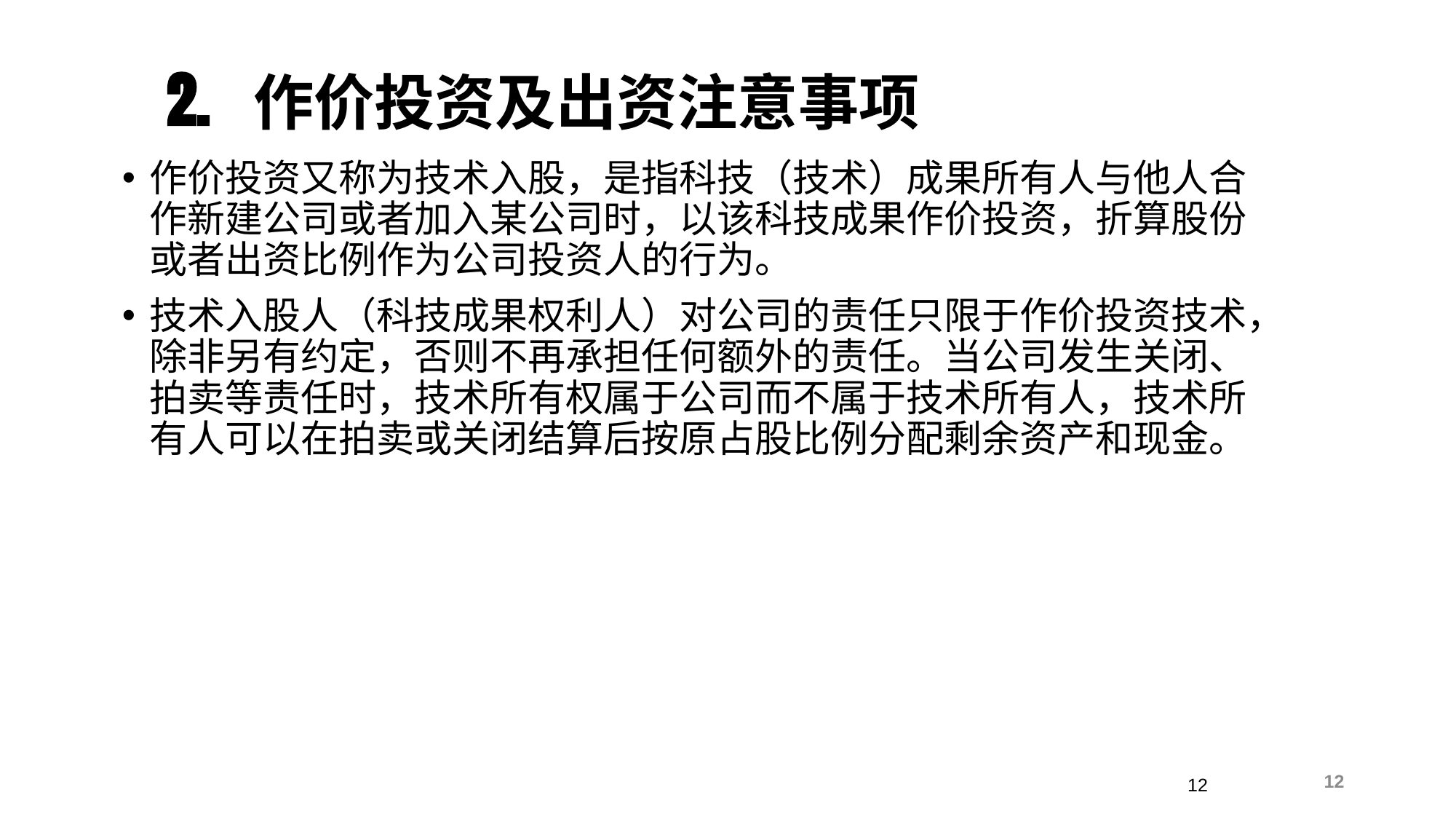

2.  作价投资及出资注意事项
作价投资又称为技术入股，是指科技（技术）成果所有人与他人合作新建公司或者加入某公司时，以该科技成果作价投资，折算股份或者出资比例作为公司投资人的行为。
技术入股人（科技成果权利人）对公司的责任只限于作价投资技术，除非另有约定，否则不再承担任何额外的责任。当公司发生关闭、拍卖等责任时，技术所有权属于公司而不属于技术所有人，技术所有人可以在拍卖或关闭结算后按原占股比例分配剩余资产和现金。
12

12